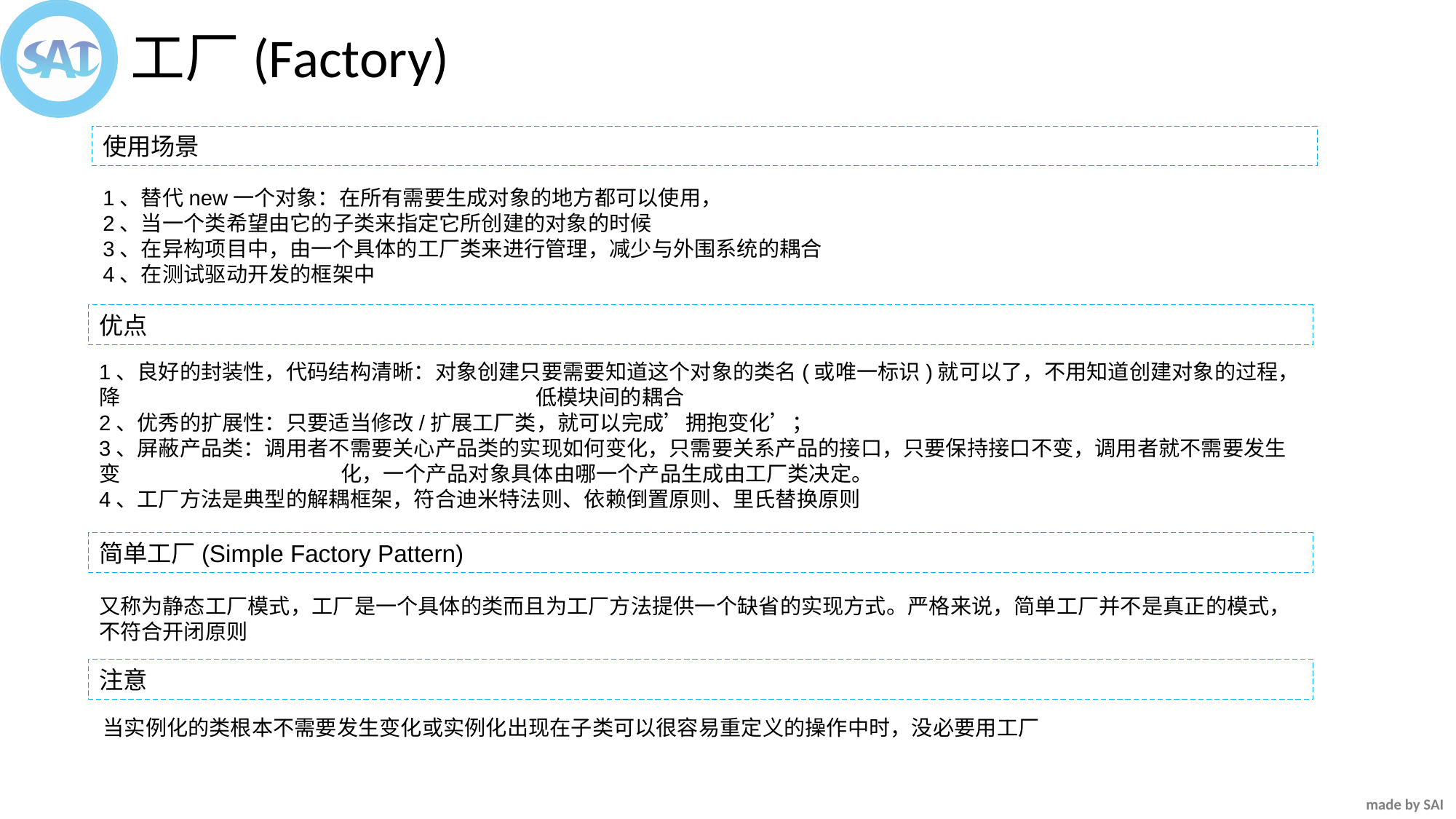

工厂(Factory)
使用场景
1、替代new一个对象：在所有需要生成对象的地方都可以使用，
2、当一个类希望由它的子类来指定它所创建的对象的时候
3、在异构项目中，由一个具体的工厂类来进行管理，减少与外围系统的耦合
4、在测试驱动开发的框架中
优点
1、良好的封装性，代码结构清晰：对象创建只要需要知道这个对象的类名(或唯一标识)就可以了，不用知道创建对象的过程，降				低模块间的耦合
2、优秀的扩展性：只要适当修改/扩展工厂类，就可以完成’拥抱变化’；
3、屏蔽产品类：调用者不需要关心产品类的实现如何变化，只需要关系产品的接口，只要保持接口不变，调用者就不需要发生变		     化，一个产品对象具体由哪一个产品生成由工厂类决定。
4、工厂方法是典型的解耦框架，符合迪米特法则、依赖倒置原则、里氏替换原则
简单工厂(Simple Factory Pattern)
又称为静态工厂模式，工厂是一个具体的类而且为工厂方法提供一个缺省的实现方式。严格来说，简单工厂并不是真正的模式，不符合开闭原则
注意
当实例化的类根本不需要发生变化或实例化出现在子类可以很容易重定义的操作中时，没必要用工厂